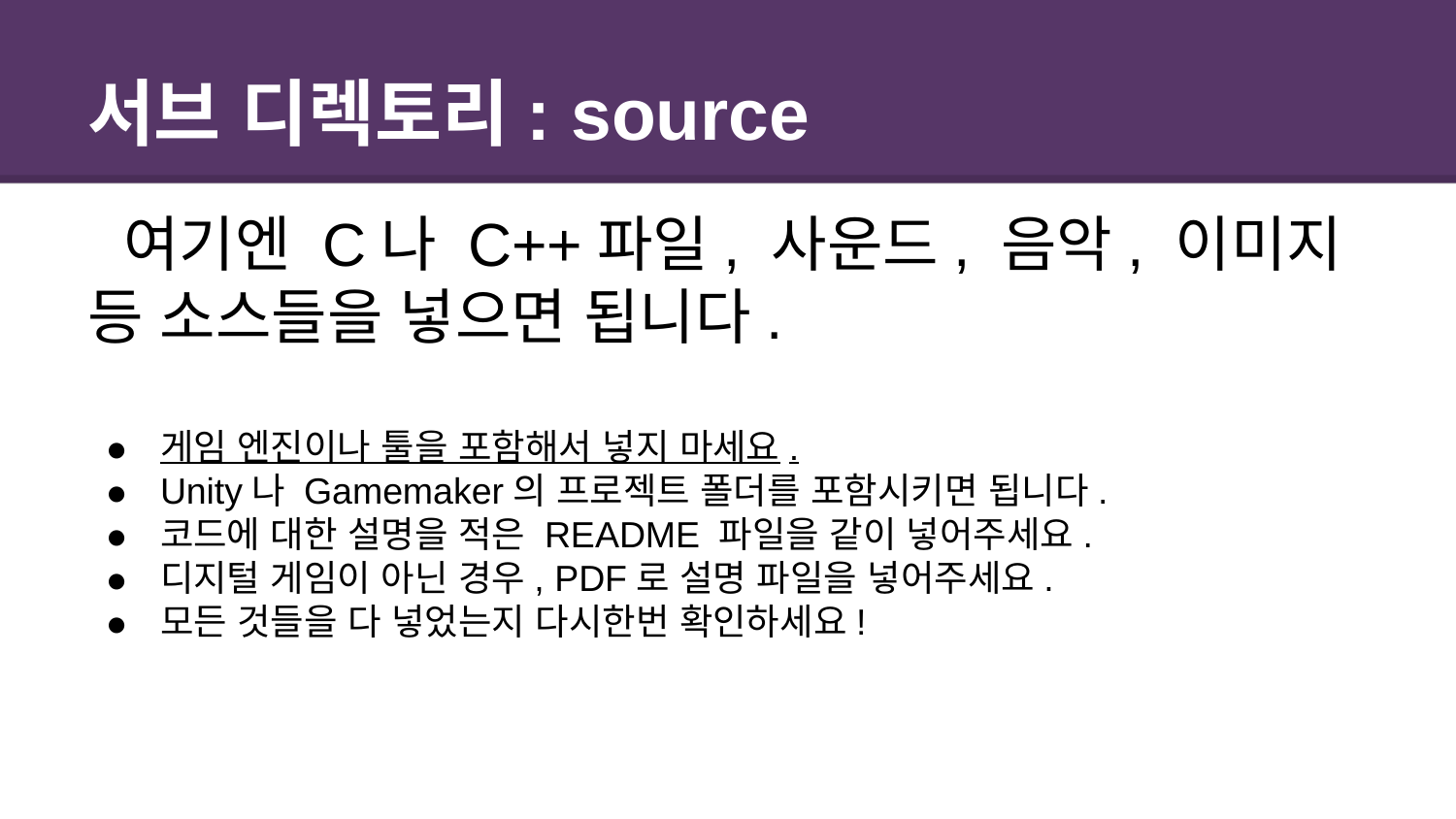

# 서브 디렉토리: source
여기엔 C나 C++파일, 사운드, 음악, 이미지 등 소스들을 넣으면 됩니다.

게임 엔진이나 툴을 포함해서 넣지 마세요.
Unity나 Gamemaker의 프로젝트 폴더를 포함시키면 됩니다.
코드에 대한 설명을 적은 README 파일을 같이 넣어주세요.
디지털 게임이 아닌 경우, PDF로 설명 파일을 넣어주세요.
모든 것들을 다 넣었는지 다시한번 확인하세요!